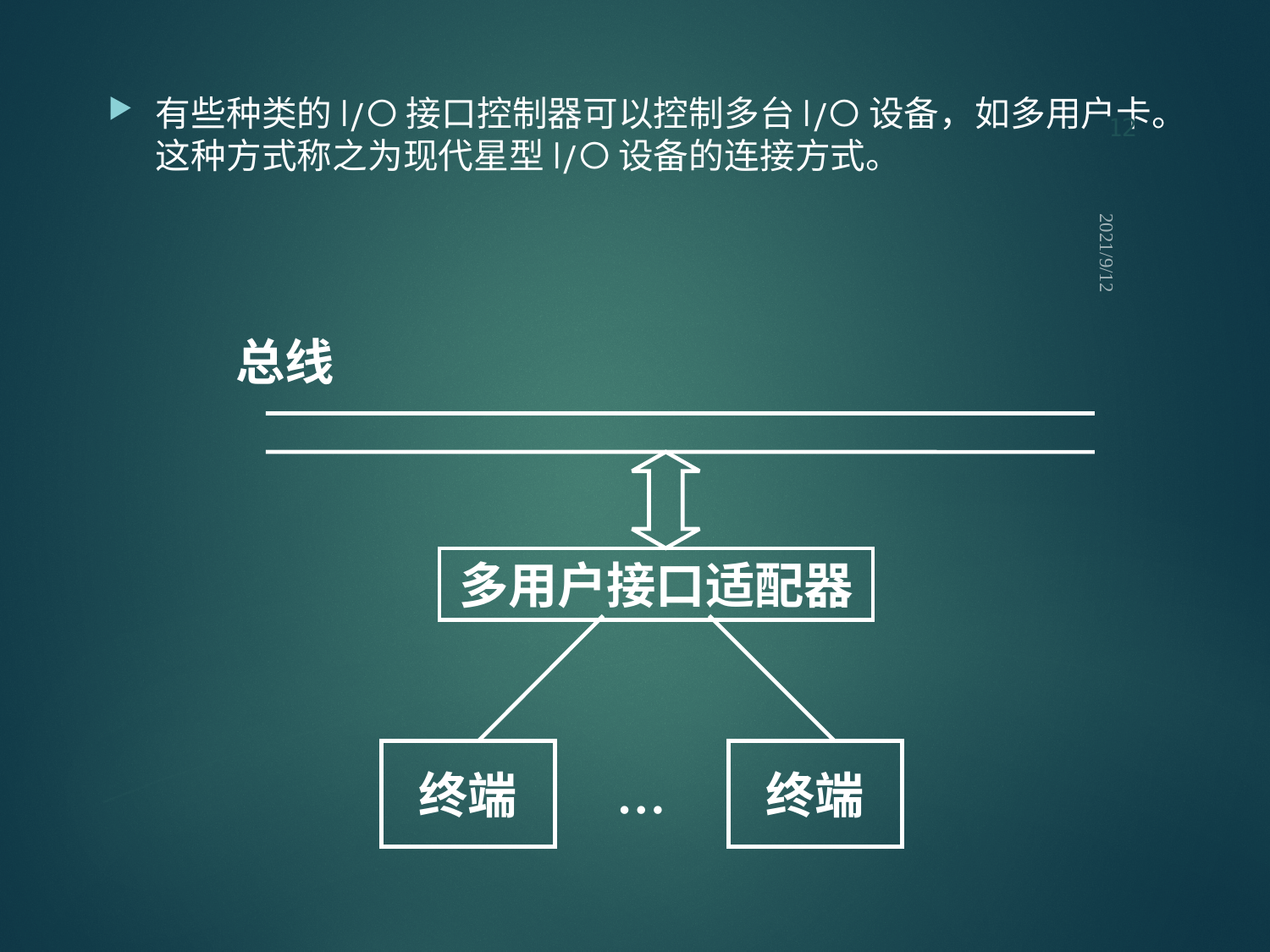

12
有些种类的I/O接口控制器可以控制多台I/O设备，如多用户卡。这种方式称之为现代星型I/O设备的连接方式。
2021/9/12
总线

多用户接口适配器

终端
…
终端